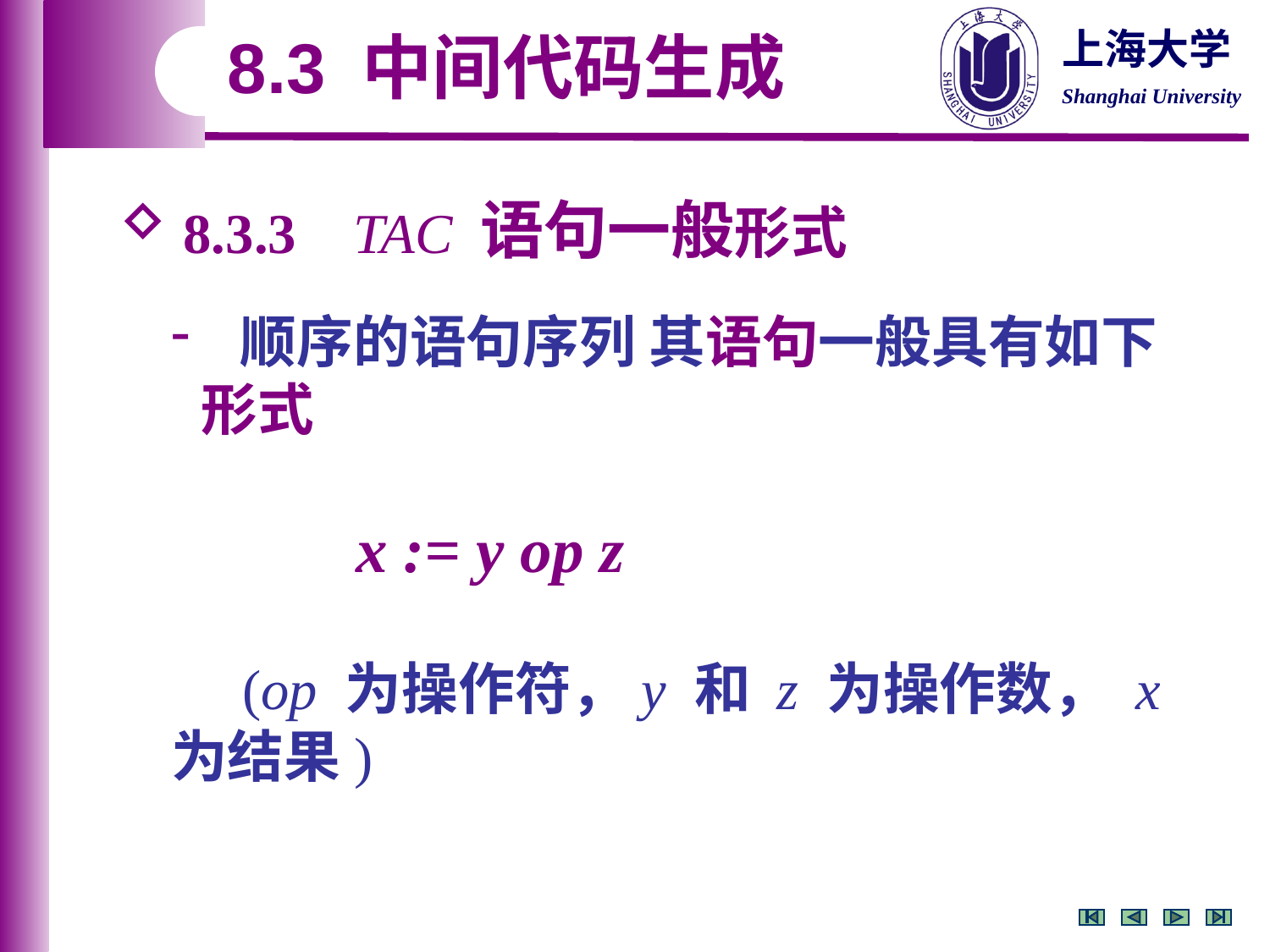

8.3 中间代码生成
 8.3.3    TAC 语句一般形式
  顺序的语句序列 其语句一般具有如下形式

             x := y op z

     (op 为操作符，y 和 z 为操作数， x 为结果)